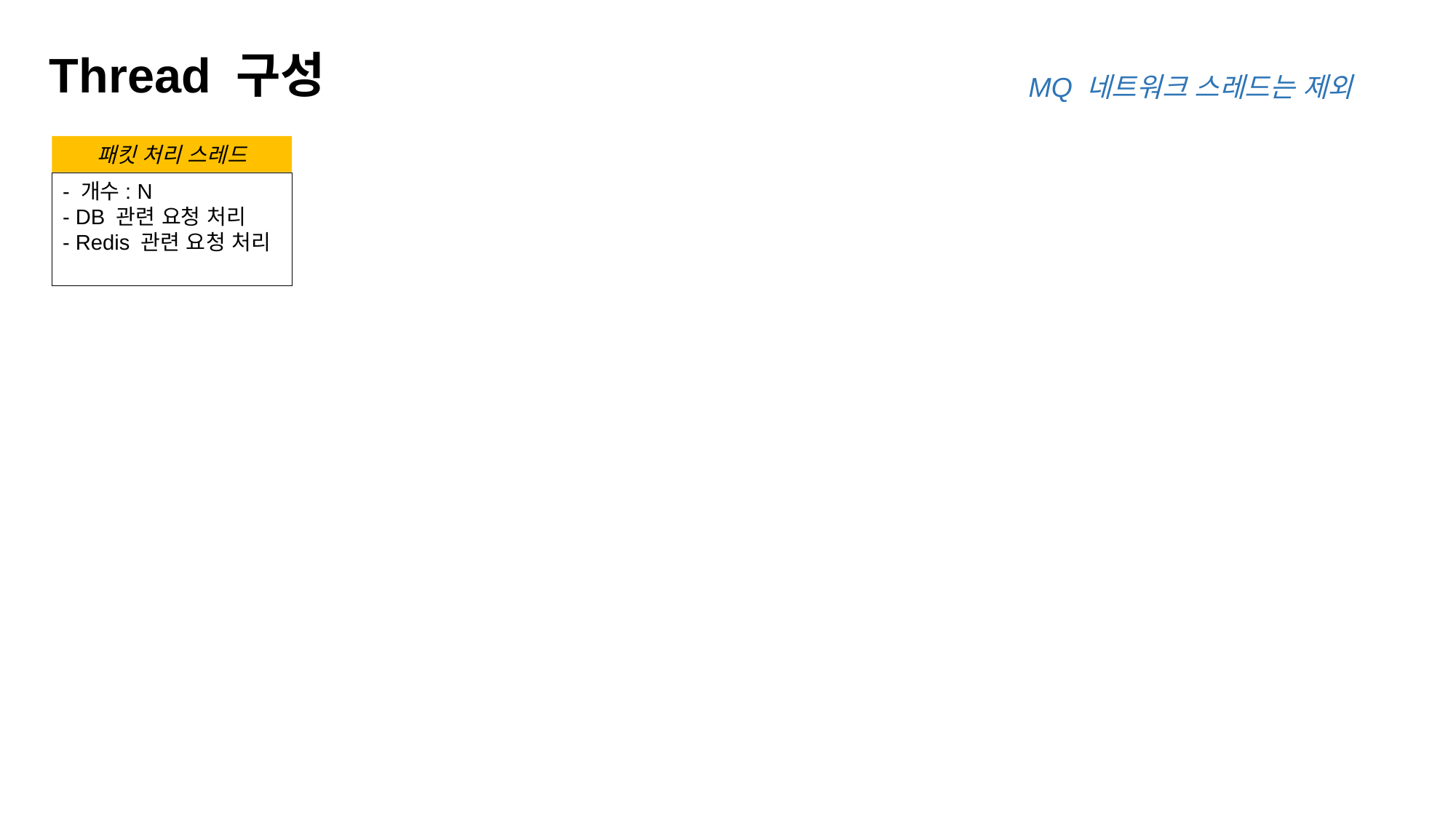

Thread 구성
MQ 네트워크 스레드는 제외
패킷 처리 스레드
- 개수: N
- DB 관련 요청 처리
- Redis 관련 요청 처리